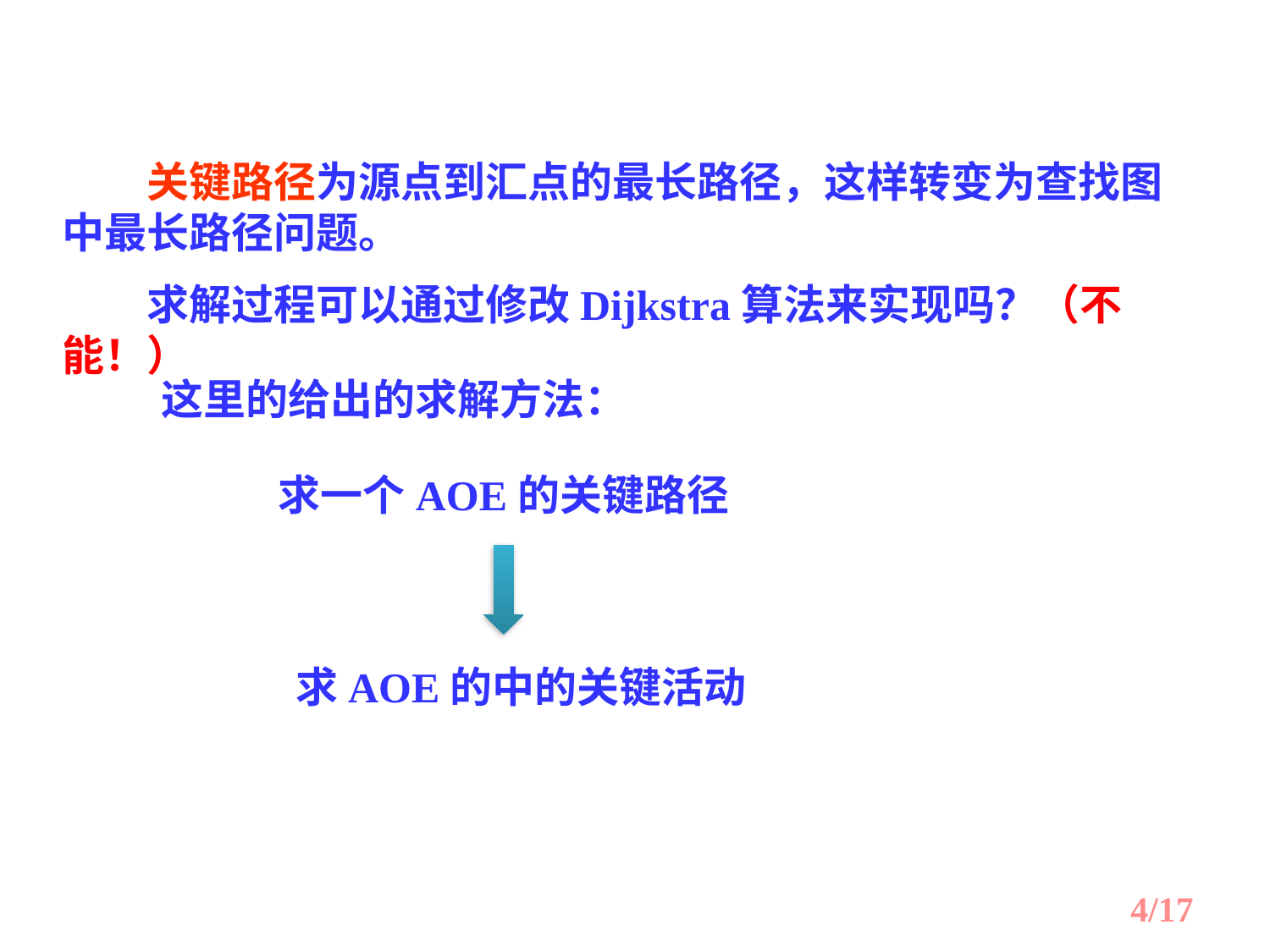

关键路径为源点到汇点的最长路径，这样转变为查找图中最长路径问题。
　　求解过程可以通过修改Dijkstra算法来实现吗？（不能！）
这里的给出的求解方法：
求一个AOE的关键路径

求AOE的中的关键活动
4/17